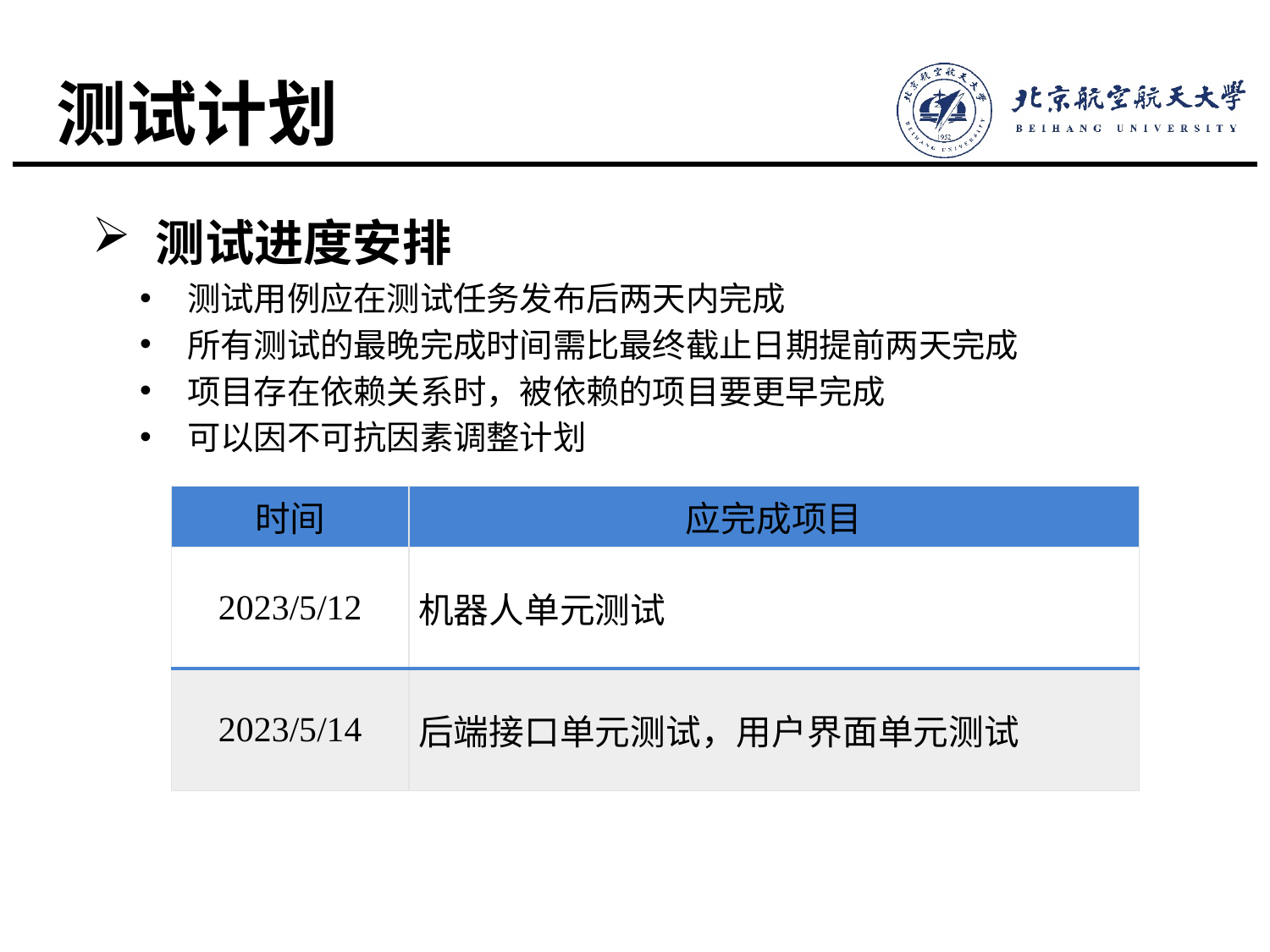

# 测试计划
测试进度安排
测试用例应在测试任务发布后两天内完成
所有测试的最晚完成时间需比最终截止日期提前两天完成
项目存在依赖关系时，被依赖的项目要更早完成
可以因不可抗因素调整计划
| 时间 | 应完成项目 |
| --- | --- |
| 2023/5/12 | 机器人单元测试 |
| 2023/5/14 | 后端接口单元测试，用户界面单元测试 |
16